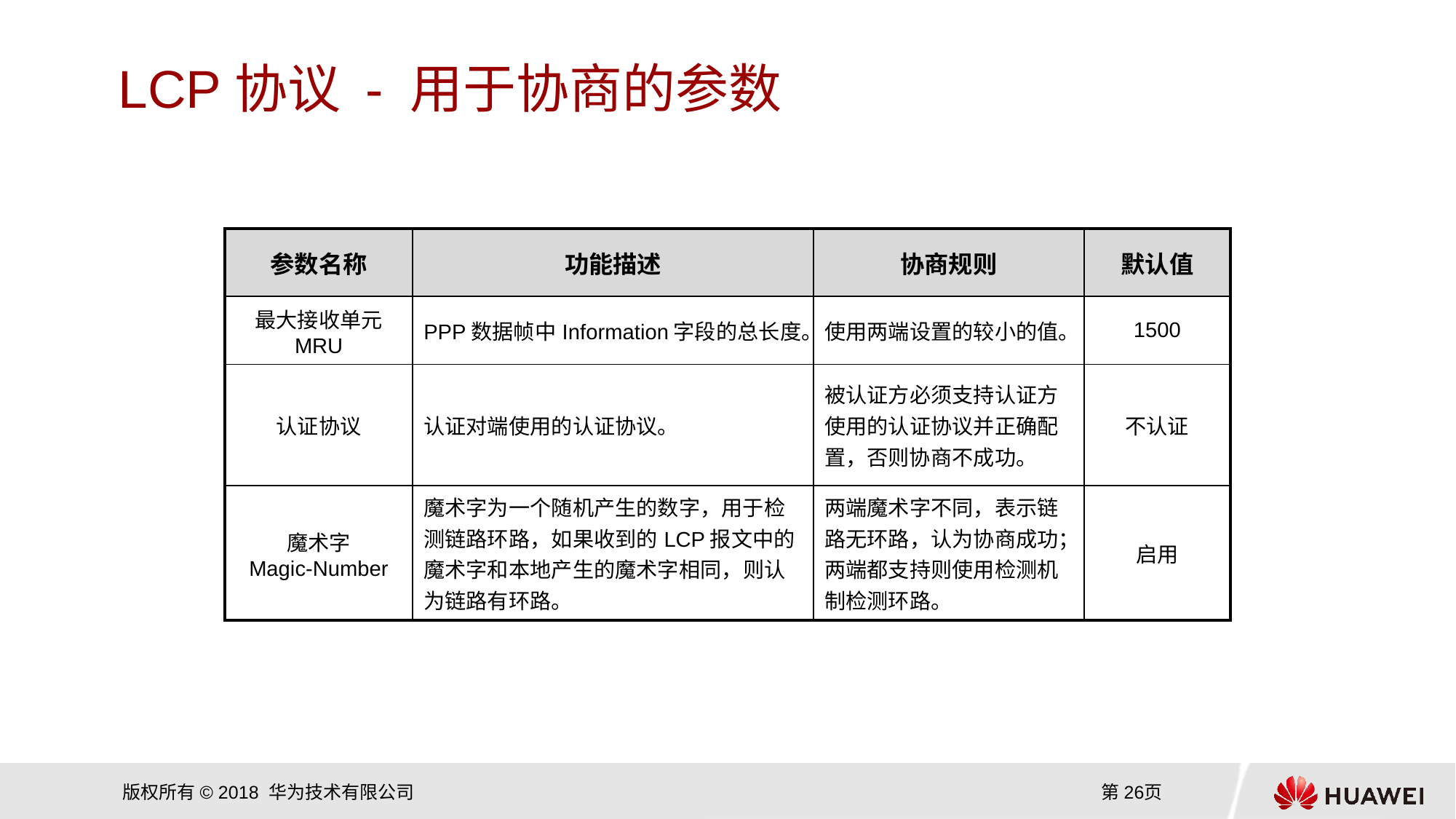

# LCP协议 - 用于协商的参数
| 参数名称 | 功能描述 | 协商规则 | 默认值 |
| --- | --- | --- | --- |
| 最大接收单元 MRU | PPP数据帧中Information字段的总长度。 | 使用两端设置的较小的值。 | 1500 |
| 认证协议 | 认证对端使用的认证协议。 | 被认证方必须支持认证方使用的认证协议并正确配置，否则协商不成功。 | 不认证 |
| 魔术字 Magic-Number | 魔术字为一个随机产生的数字，用于检测链路环路，如果收到的LCP报文中的魔术字和本地产生的魔术字相同，则认为链路有环路。 | 两端魔术字不同，表示链路无环路，认为协商成功；两端都支持则使用检测机制检测环路。 | 启用 |